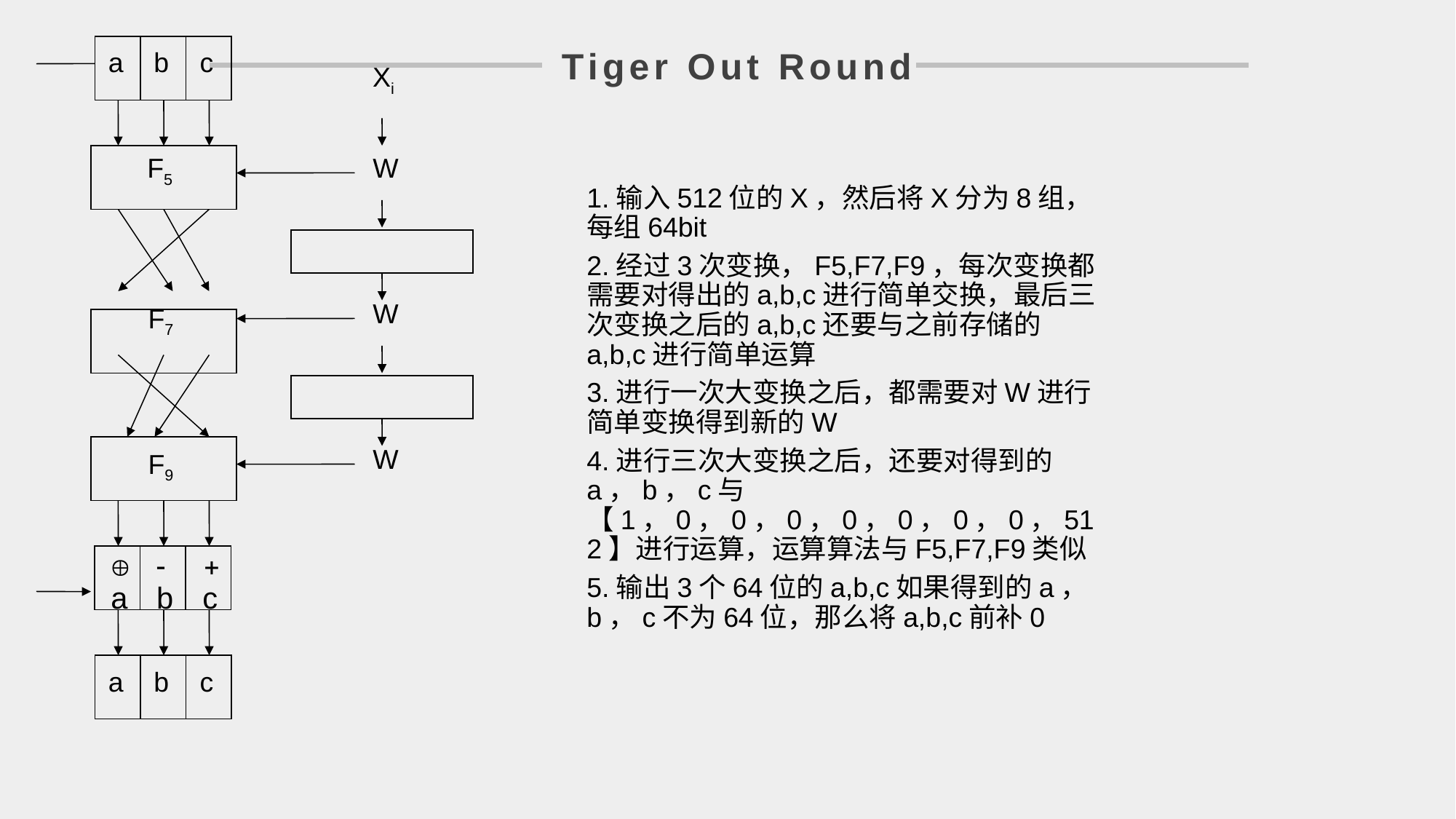

Tiger Out Round
a
b
c
Xi

F5
W

1.输入512位的X，然后将X分为8组，每组64bit
2.经过3次变换，F5,F7,F9，每次变换都需要对得出的a,b,c进行简单交换，最后三次变换之后的a,b,c还要与之前存储的a,b,c进行简单运算
3.进行一次大变换之后，都需要对W进行简单变换得到新的W
4.进行三次大变换之后，还要对得到的a，b，c与【1，0，0，0，0，0，0，0，512】进行运算，运算算法与F5,F7,F9类似
5.输出3个64位的a,b,c如果得到的a，b，c不为64位，那么将a,b,c前补0

W
F7

W
F9

⊕
−
+
a
b
c

a
b
c